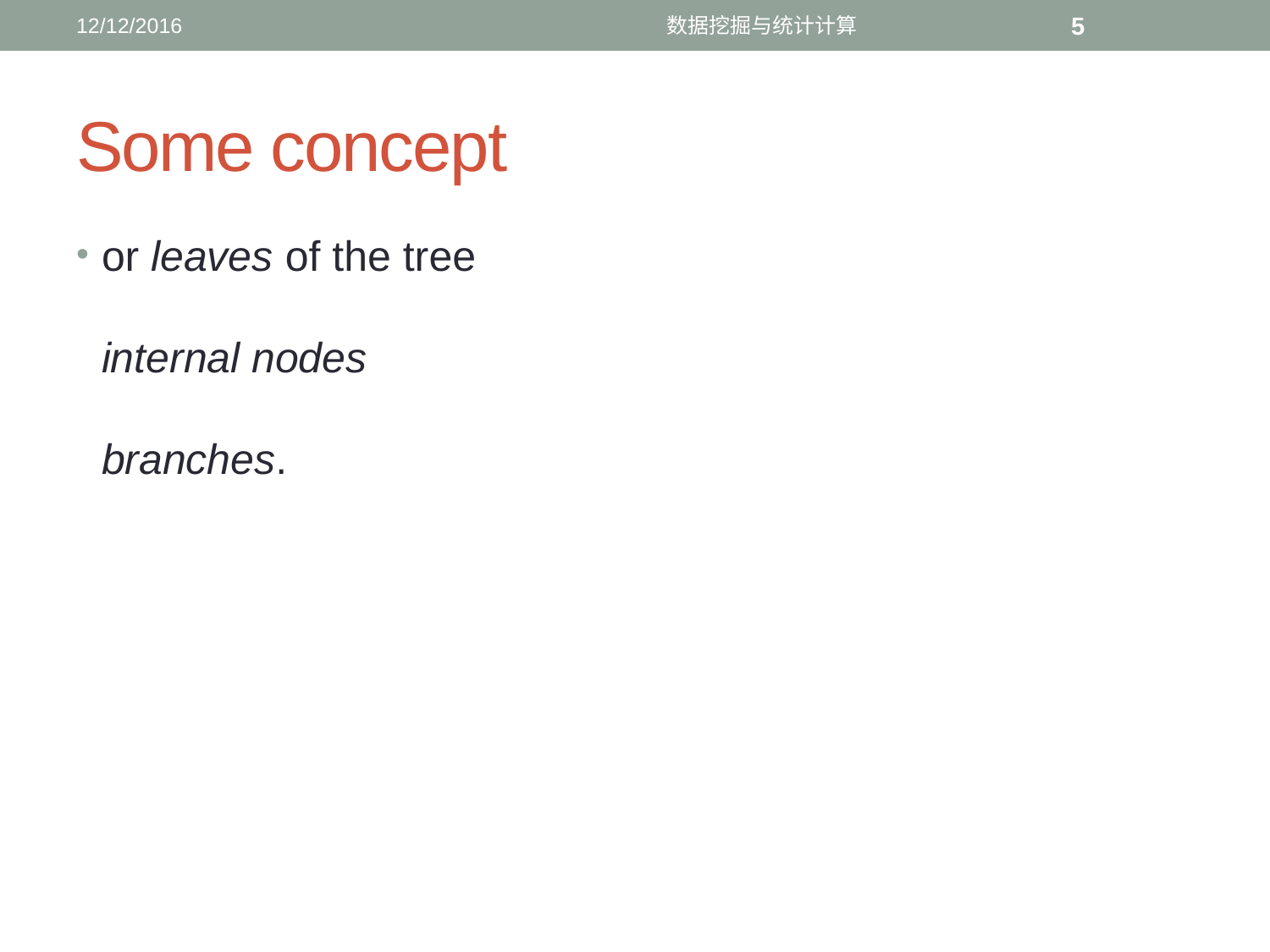

12/12/2016
数据挖掘与统计计算
5
# Some concept
or leaves of the tree
internal nodes
branches.